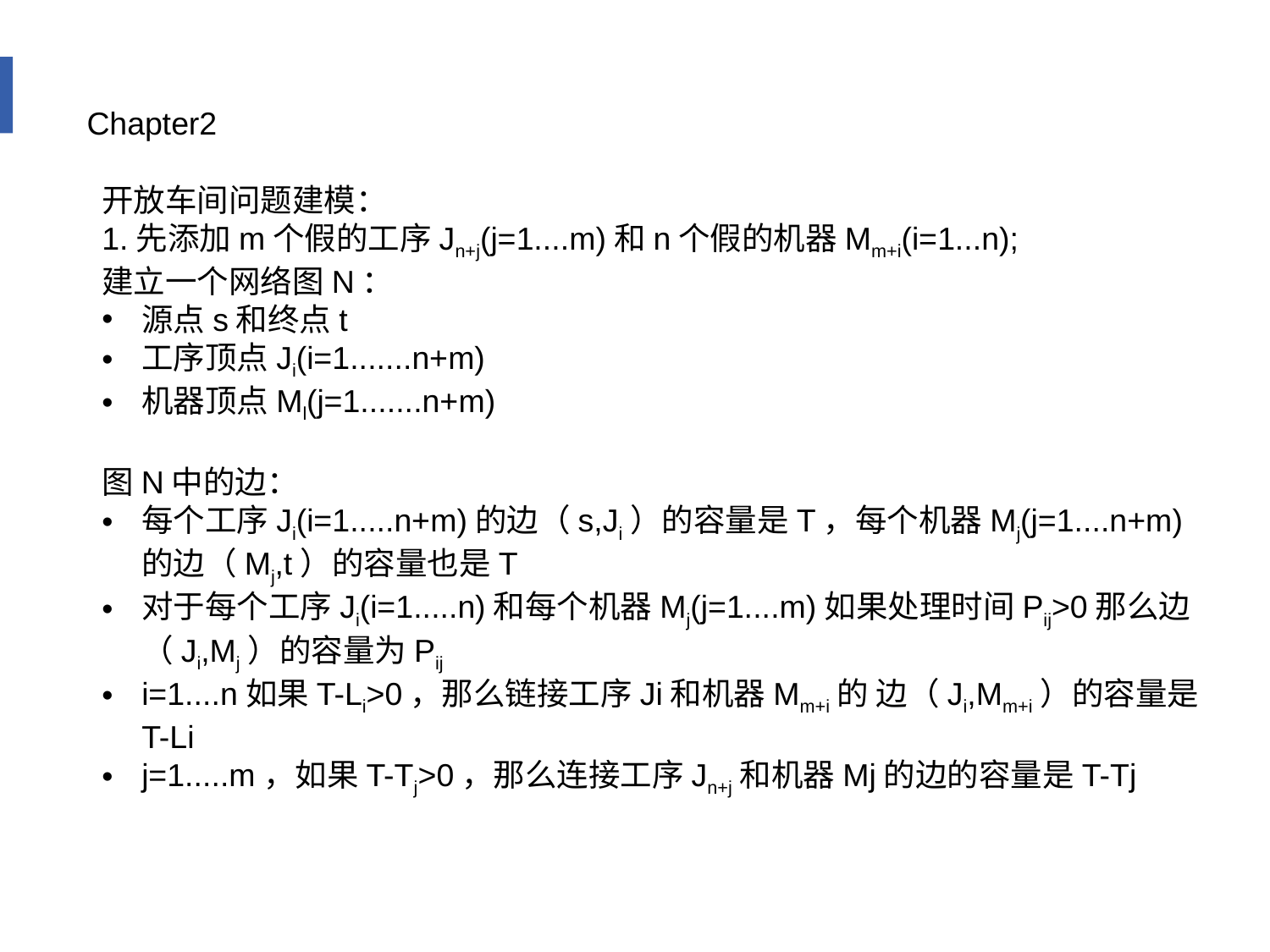

Chapter2
开放车间问题建模：
1.先添加m个假的工序Jn+j(j=1....m)和n个假的机器Mm+i(i=1...n);
建立一个网络图N：
源点s和终点t
工序顶点Ji(i=1.......n+m)
机器顶点Ml(j=1.......n+m)

图N中的边：
每个工序Ji(i=1.....n+m)的边（s,Ji）的容量是T，每个机器Mj(j=1....n+m)的边（Mj,t）的容量也是T
对于每个工序Ji(i=1.....n)和每个机器Mj(j=1....m)如果处理时间Pij>0那么边（Ji,Mj）的容量为Pij
i=1....n如果T-Li>0，那么链接工序Ji和机器Mm+i的 边（Ji,Mm+i）的容量是T-Li
j=1.....m，如果T-Tj>0，那么连接工序Jn+j和机器Mj的边的容量是T-Tj